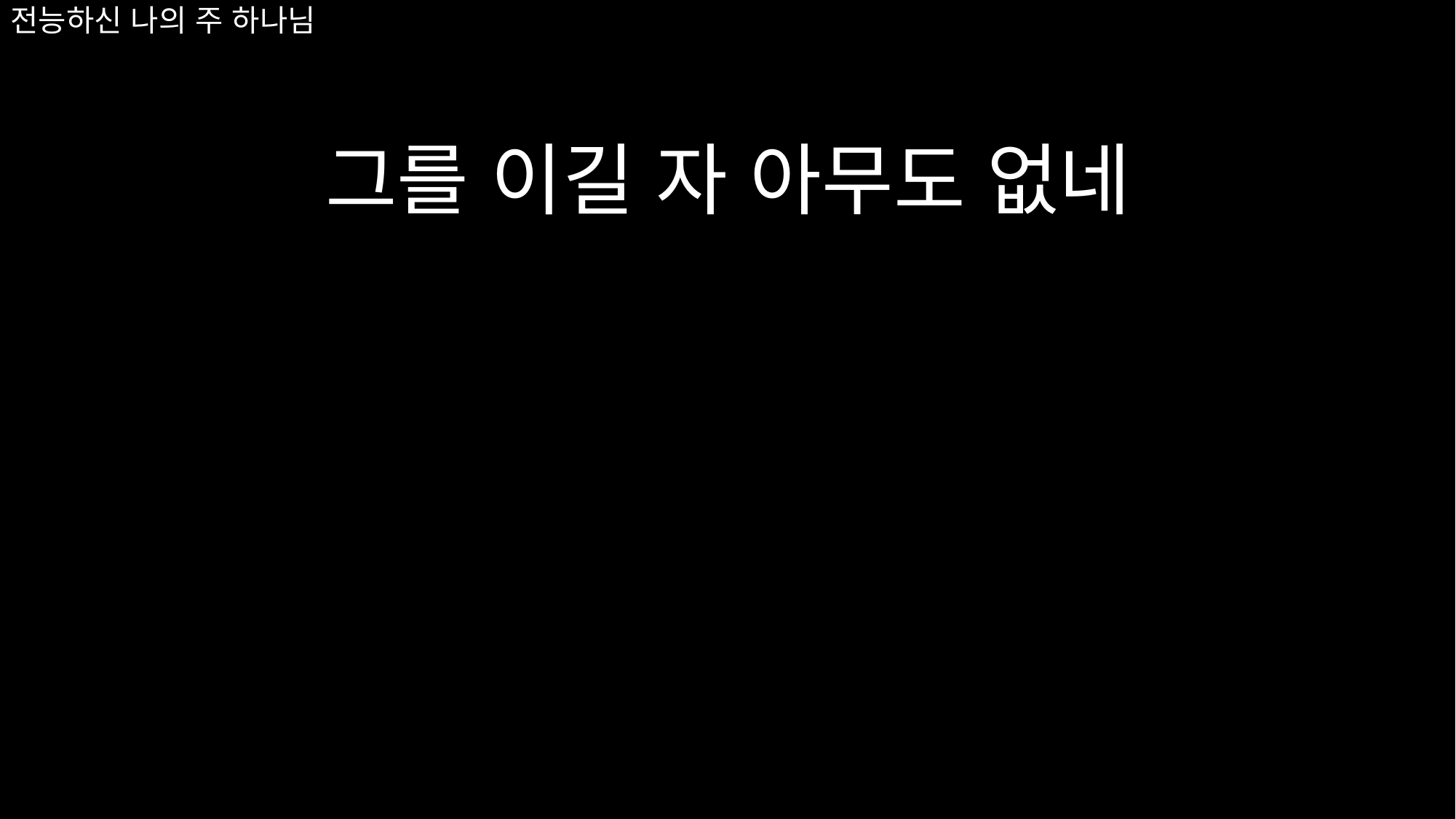

그를 이길 자 아무도 없네

# 전능하신 나의 주 하나님